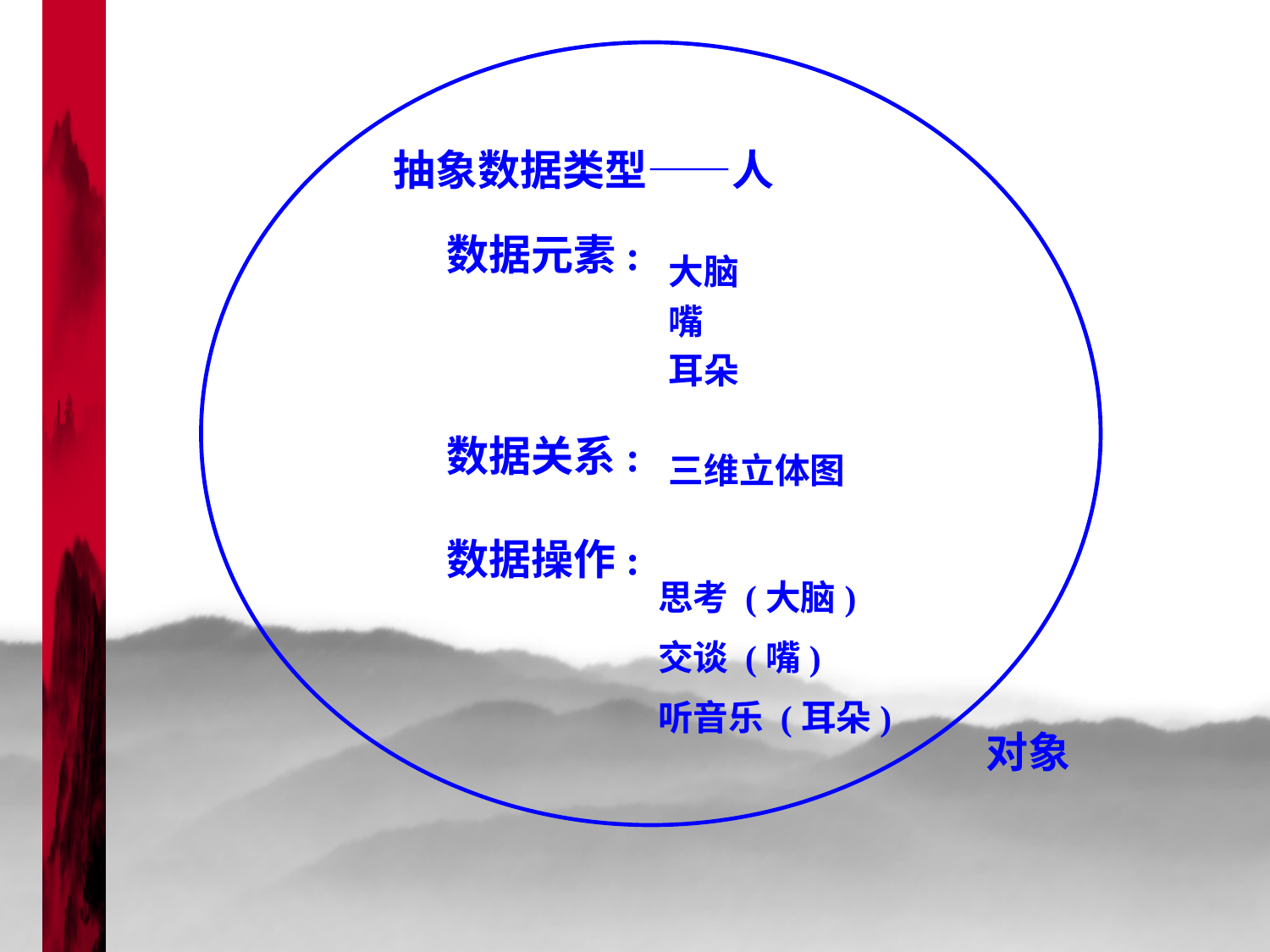

对象
抽象数据类型——人
数据元素:
大脑
嘴
耳朵
数据关系:
三维立体图
数据操作:
思考 (大脑)
交谈 (嘴)
听音乐 (耳朵)